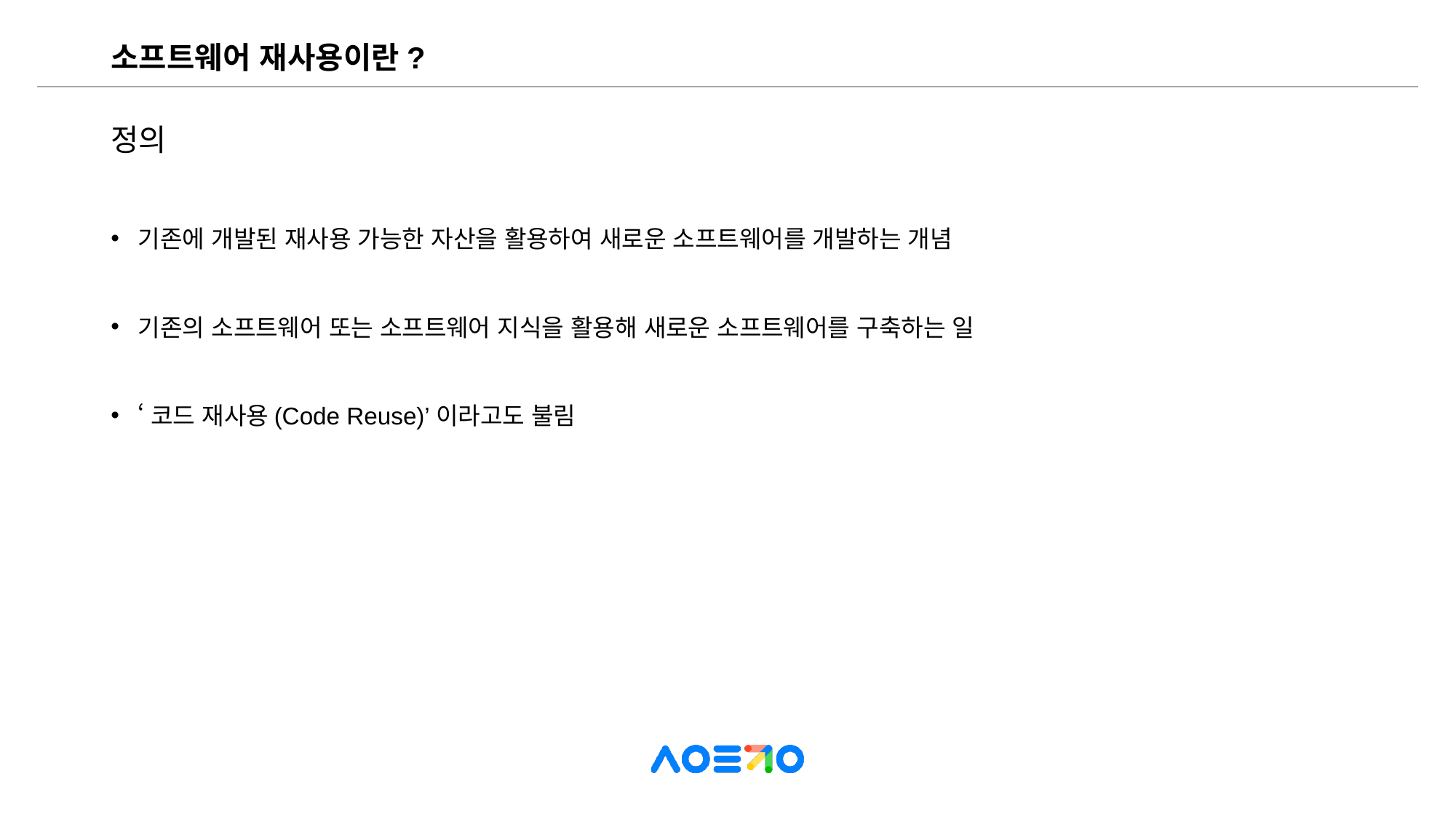

# 소프트웨어 재사용이란?
정의

기존에 개발된 재사용 가능한 자산을 활용하여 새로운 소프트웨어를 개발하는 개념

기존의 소프트웨어 또는 소프트웨어 지식을 활용해 새로운 소프트웨어를 구축하는 일

‘코드 재사용(Code Reuse)’이라고도 불림